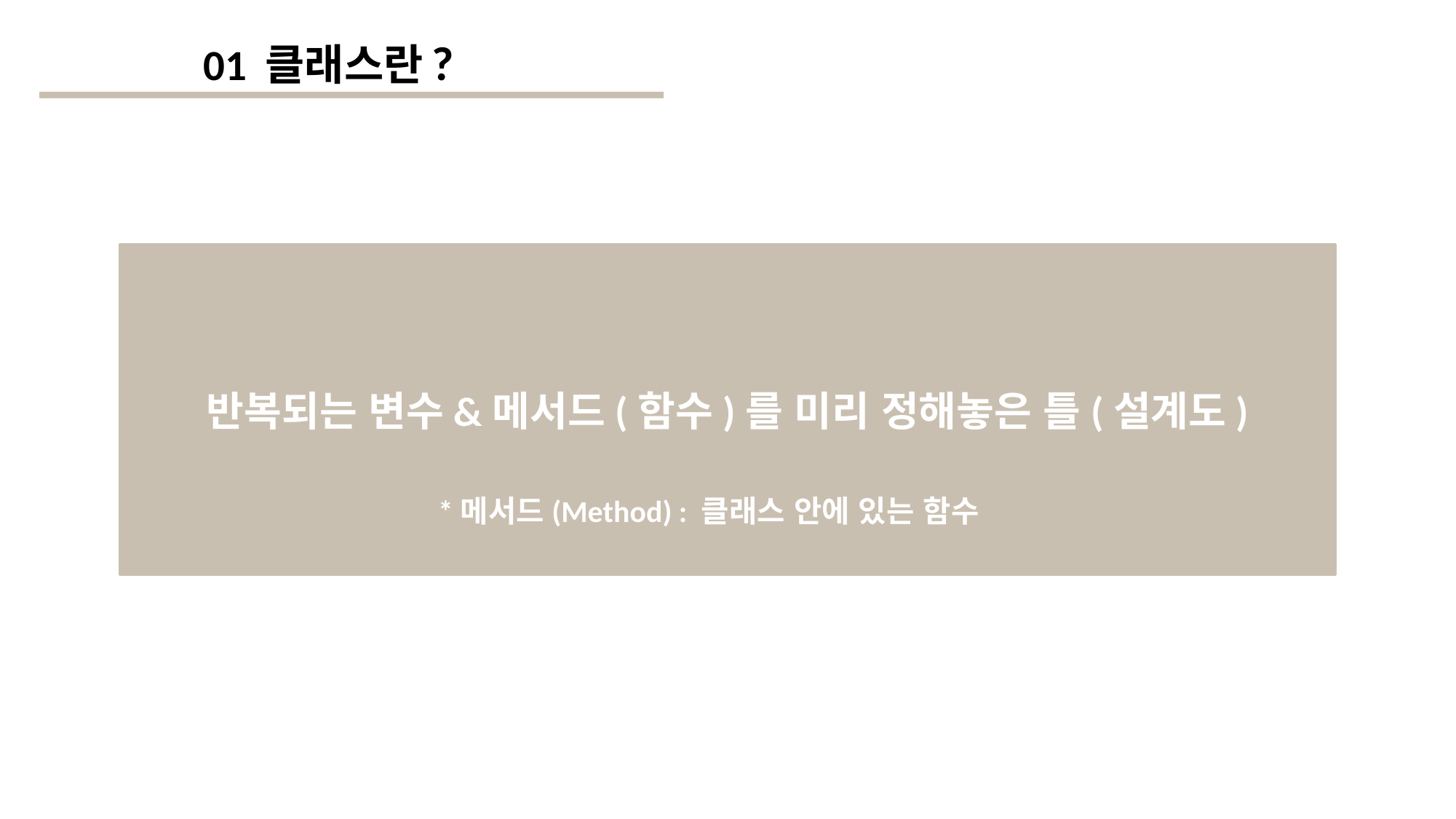

# 01 클래스란?
반복되는 변수&메서드(함수)를 미리 정해놓은 틀(설계도)
*메서드(Method) : 클래스 안에 있는 함수